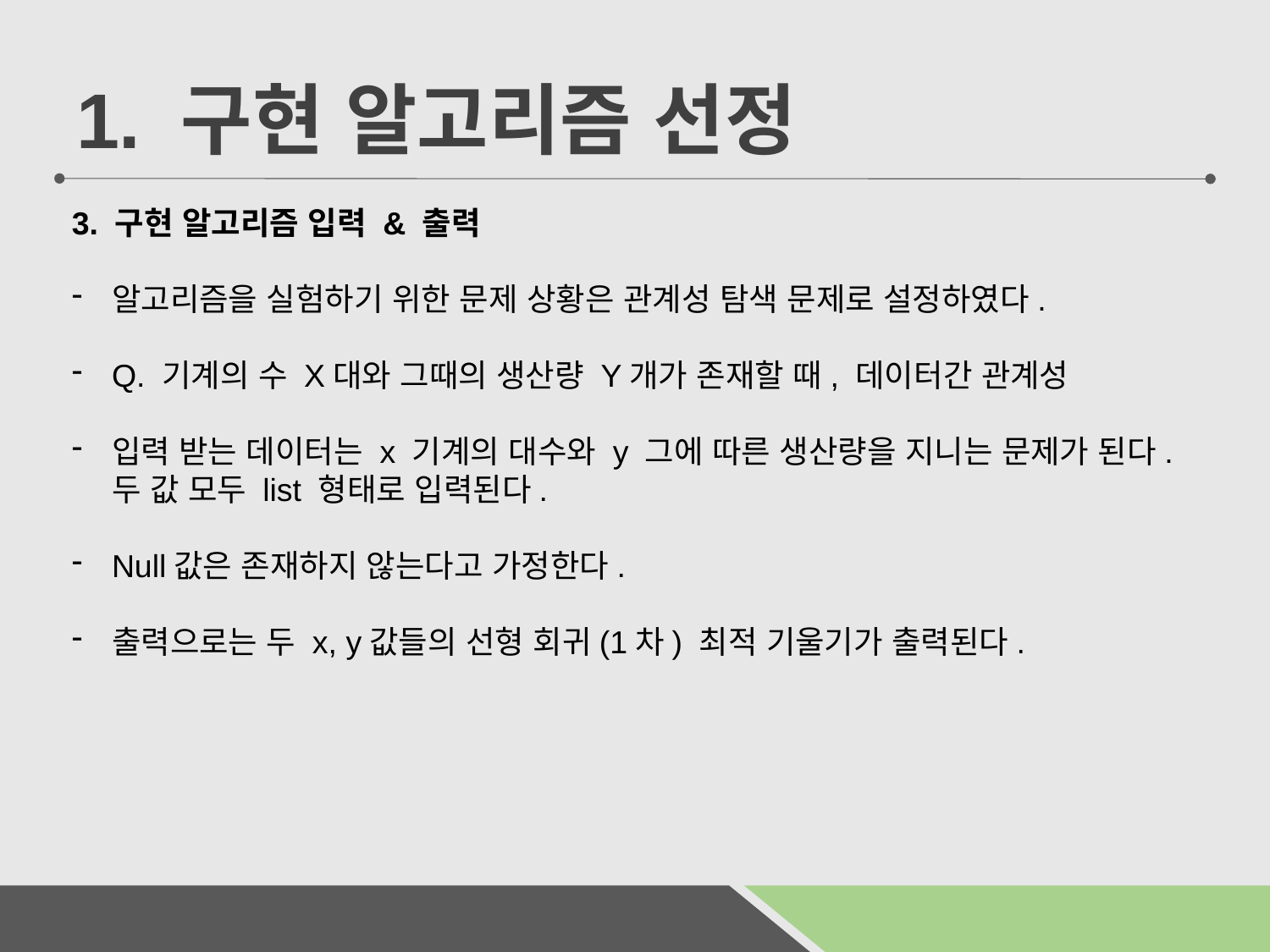

1. 구현 알고리즘 선정

3. 구현 알고리즘 입력 & 출력

알고리즘을 실험하기 위한 문제 상황은 관계성 탐색 문제로 설정하였다.

Q. 기계의 수 X대와 그때의 생산량 Y개가 존재할 때, 데이터간 관계성

입력 받는 데이터는 x 기계의 대수와 y 그에 따른 생산량을 지니는 문제가 된다. 두 값 모두 list 형태로 입력된다.

Null값은 존재하지 않는다고 가정한다.

출력으로는 두 x, y값들의 선형 회귀(1차) 최적 기울기가 출력된다.